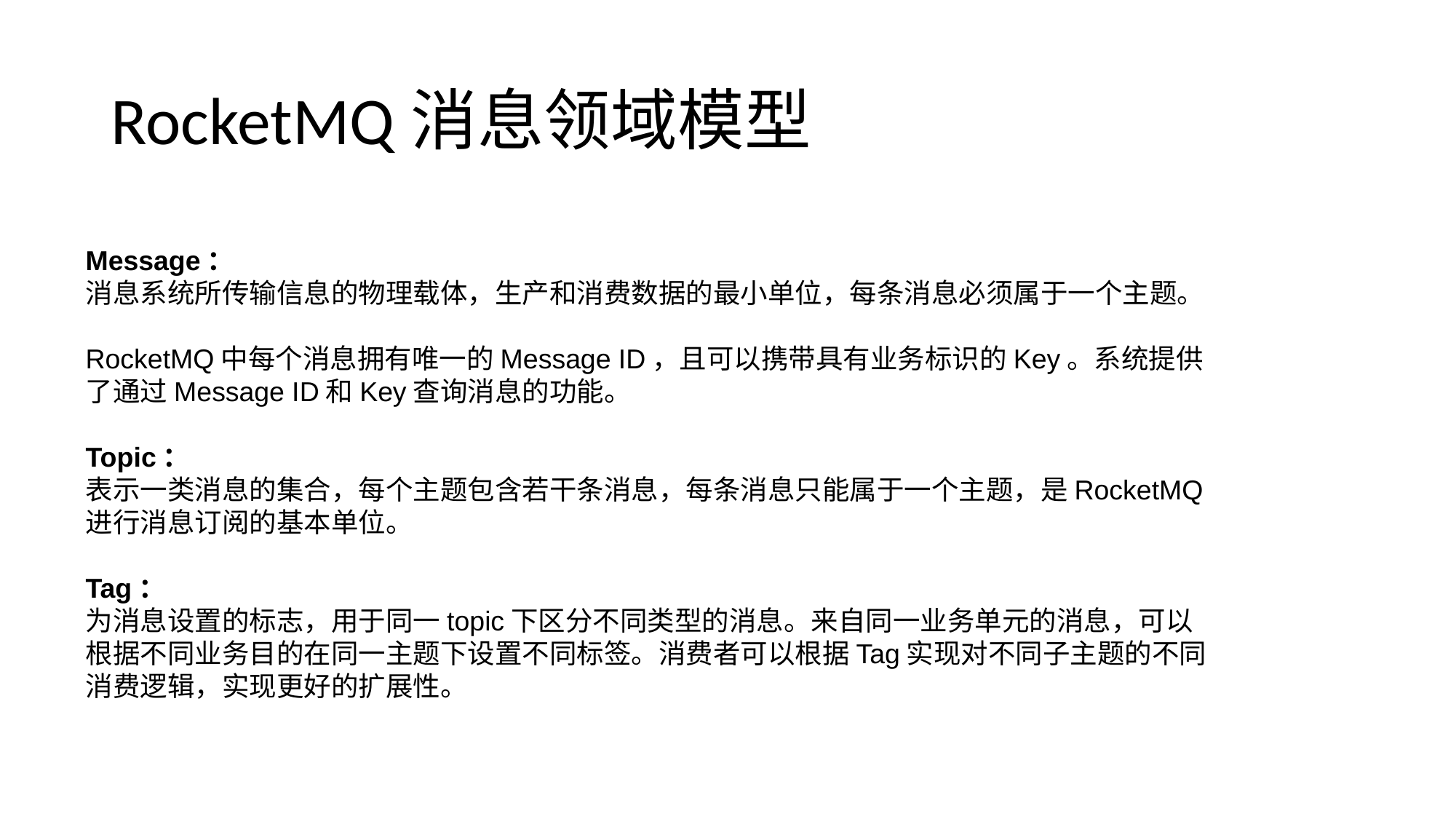

# RocketMQ消息领域模型
Message：
消息系统所传输信息的物理载体，生产和消费数据的最小单位，每条消息必须属于一个主题。

RocketMQ中每个消息拥有唯一的Message ID，且可以携带具有业务标识的Key。系统提供了通过Message ID和Key查询消息的功能。

Topic：
表示一类消息的集合，每个主题包含若干条消息，每条消息只能属于一个主题，是RocketMQ进行消息订阅的基本单位。

Tag：
为消息设置的标志，用于同一topic下区分不同类型的消息。来自同一业务单元的消息，可以根据不同业务目的在同一主题下设置不同标签。消费者可以根据Tag实现对不同子主题的不同消费逻辑，实现更好的扩展性。